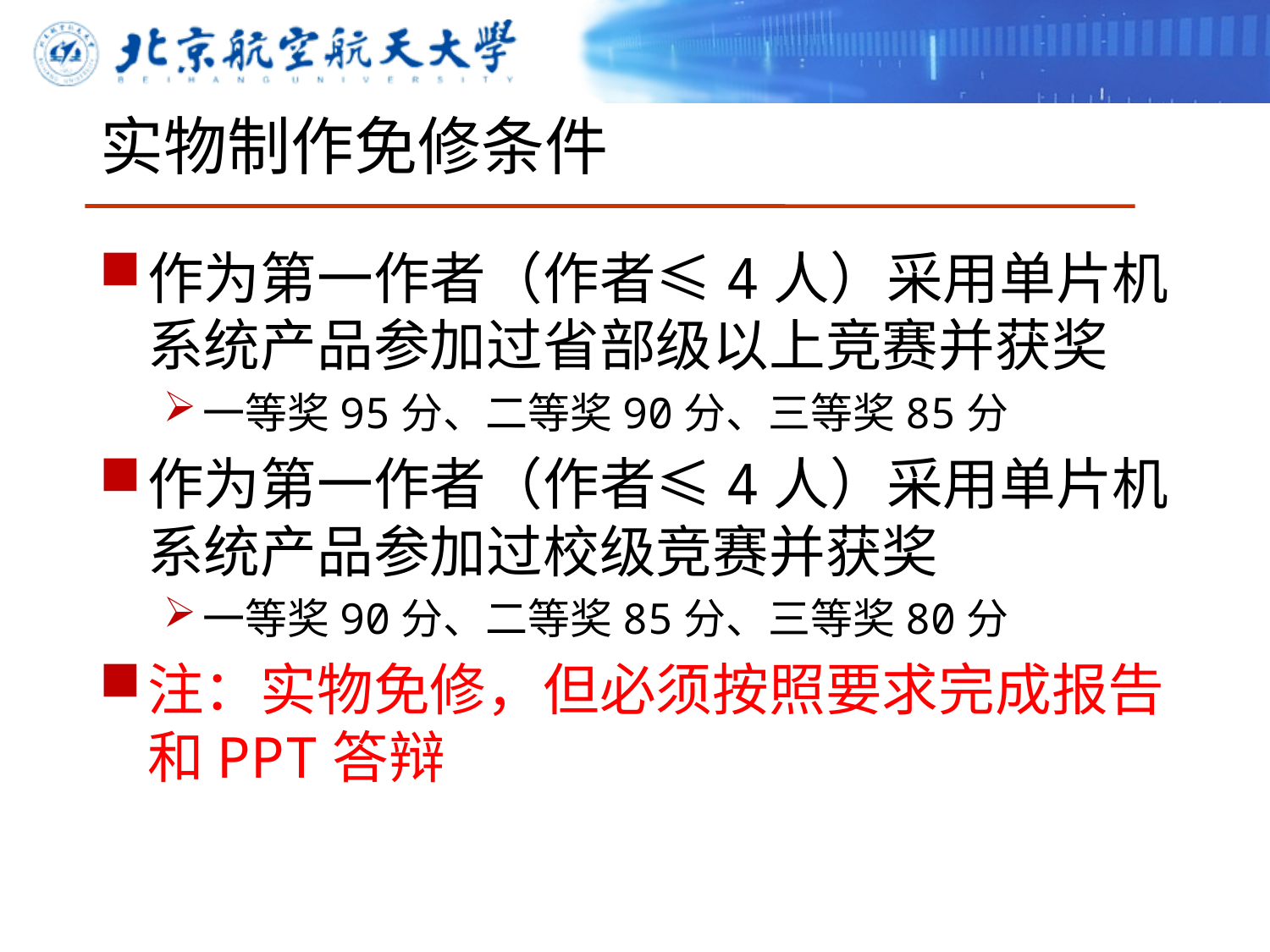

# 实物制作免修条件
作为第一作者（作者≤4人）采用单片机系统产品参加过省部级以上竞赛并获奖
一等奖95分、二等奖90分、三等奖85分
作为第一作者（作者≤4人）采用单片机系统产品参加过校级竞赛并获奖
一等奖90分、二等奖85分、三等奖80分
注：实物免修，但必须按照要求完成报告和PPT答辩